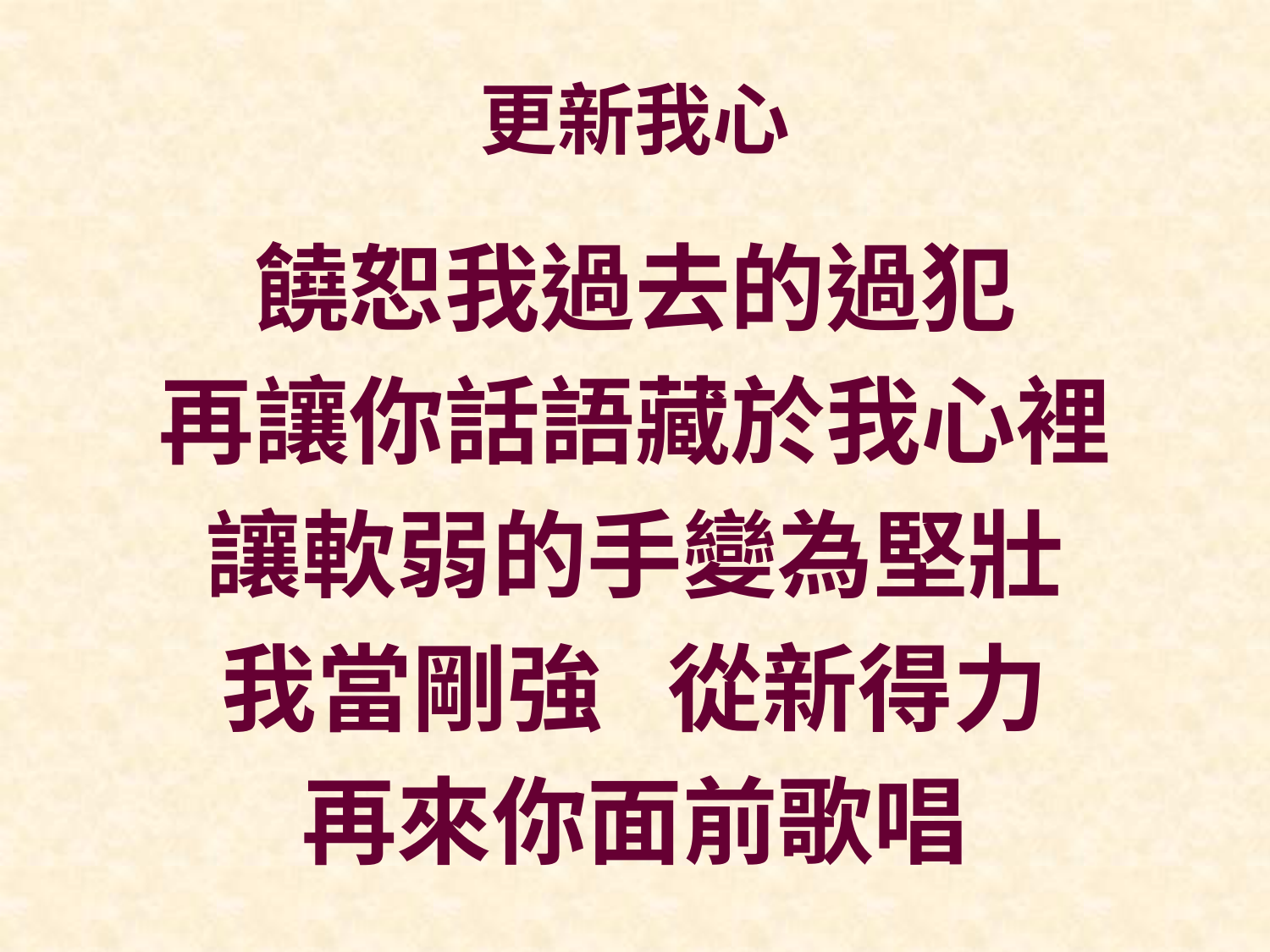

# 更新我心
饒恕我過去的過犯
再讓你話語藏於我心裡
讓軟弱的手變為堅壯
我當剛強   從新得力
再來你面前歌唱